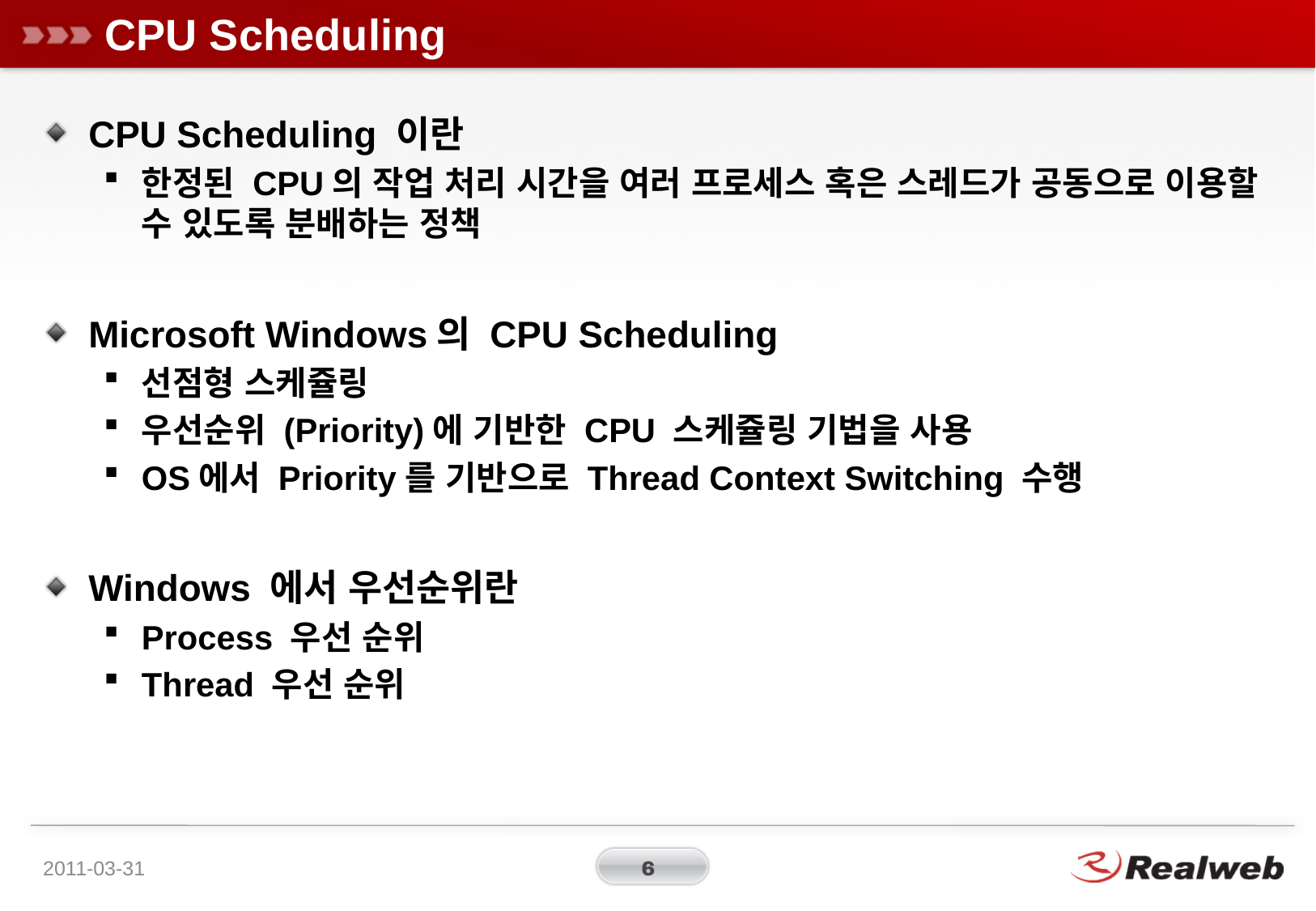

# CPU Scheduling
CPU Scheduling 이란
한정된 CPU의 작업 처리 시간을 여러 프로세스 혹은 스레드가 공동으로 이용할 수 있도록 분배하는 정책

Microsoft Windows의 CPU Scheduling
선점형 스케쥴링
우선순위 (Priority)에 기반한 CPU 스케쥴링 기법을 사용
OS에서 Priority를 기반으로 Thread Context Switching 수행

Windows 에서 우선순위란
Process 우선 순위
Thread 우선 순위

2011-03-31
6